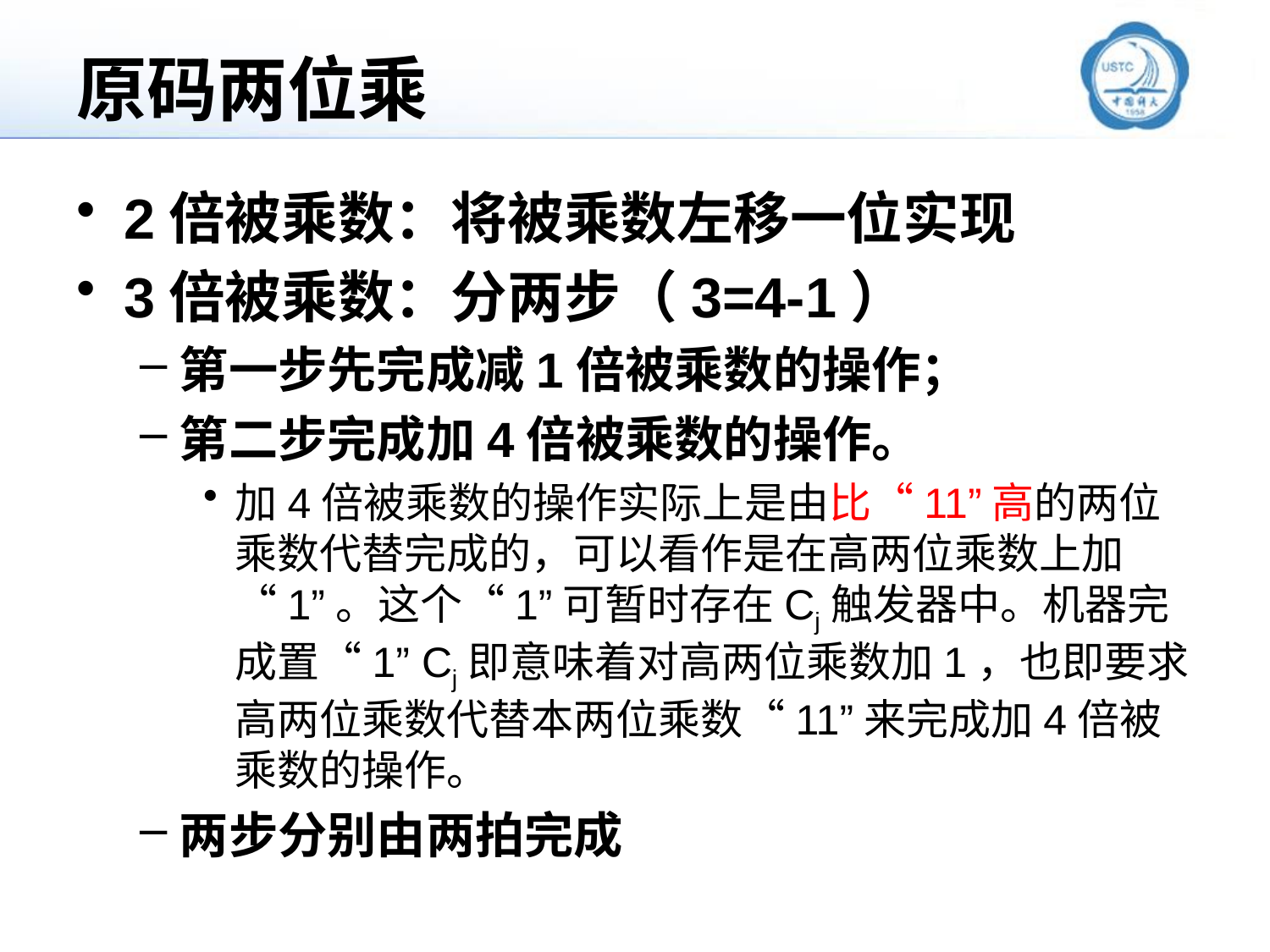

# 原码两位乘
2倍被乘数：将被乘数左移一位实现
3倍被乘数：分两步（3=4-1）
第一步先完成减1倍被乘数的操作；
第二步完成加4倍被乘数的操作。
加4倍被乘数的操作实际上是由比“11”高的两位乘数代替完成的，可以看作是在高两位乘数上加“1”。这个“1”可暂时存在Cj触发器中。机器完成置“1” Cj即意味着对高两位乘数加1，也即要求高两位乘数代替本两位乘数“11”来完成加4倍被乘数的操作。
两步分别由两拍完成